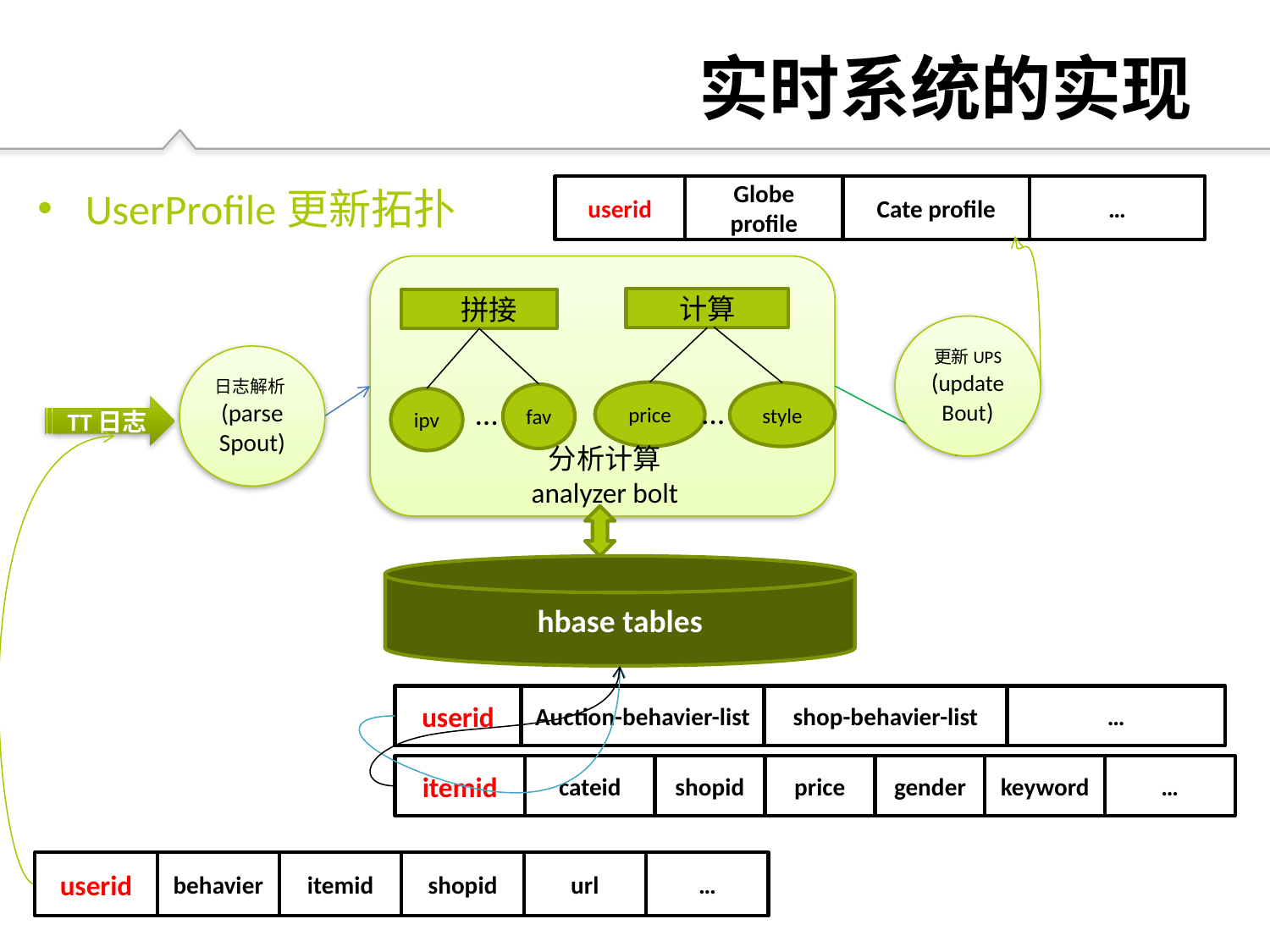

# 实时系统的实现
UserProfile更新拓扑
userid
Globe profile
Cate profile
…
userid
behavier
itemid
shopid
url
…

计算
      拼接
更新UPS
(update
Bout)
日志解析(parse
Spout)
price
style
fav
…
…
ipv
TT日志
分析计算
analyzer bolt

hbase tables
userid
Auction-behavier-list
shop-behavier-list
…
itemid
cateid
shopid
price
gender
keyword
…